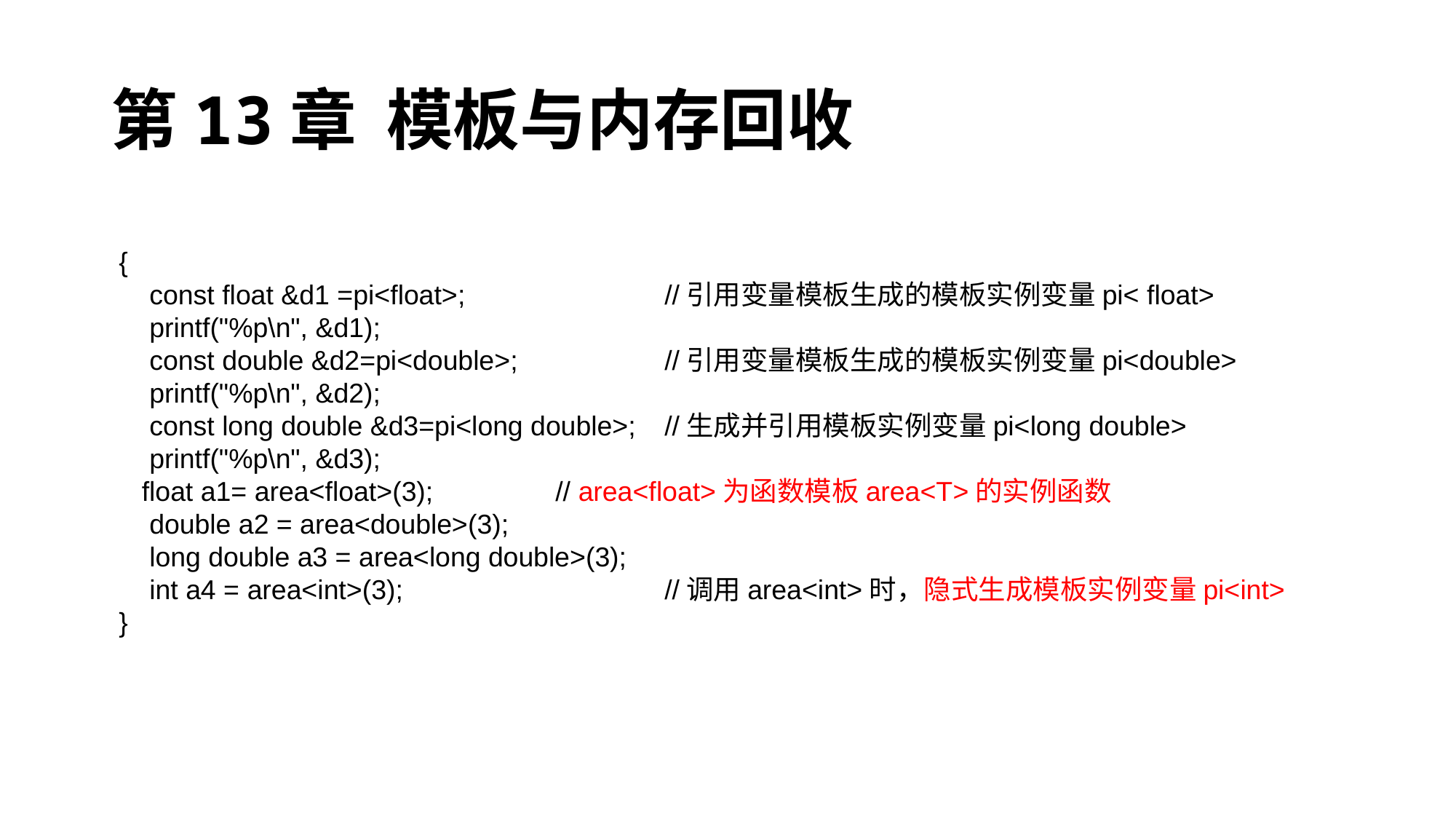

# 第13章  模板与内存回收
{
    const float &d1 =pi<float>;		//引用变量模板生成的模板实例变量pi< float>
    printf("%p\n", &d1);
    const double &d2=pi<double>;		//引用变量模板生成的模板实例变量pi<double>
    printf("%p\n", &d2);
    const long double &d3=pi<long double>;	//生成并引用模板实例变量pi<long double>
    printf("%p\n", &d3);
   float a1= area<float>(3);		// area<float>为函数模板area<T>的实例函数
    double a2 = area<double>(3);
    long double a3 = area<long double>(3);
    int a4 = area<int>(3);			//调用area<int>时，隐式生成模板实例变量pi<int>
}